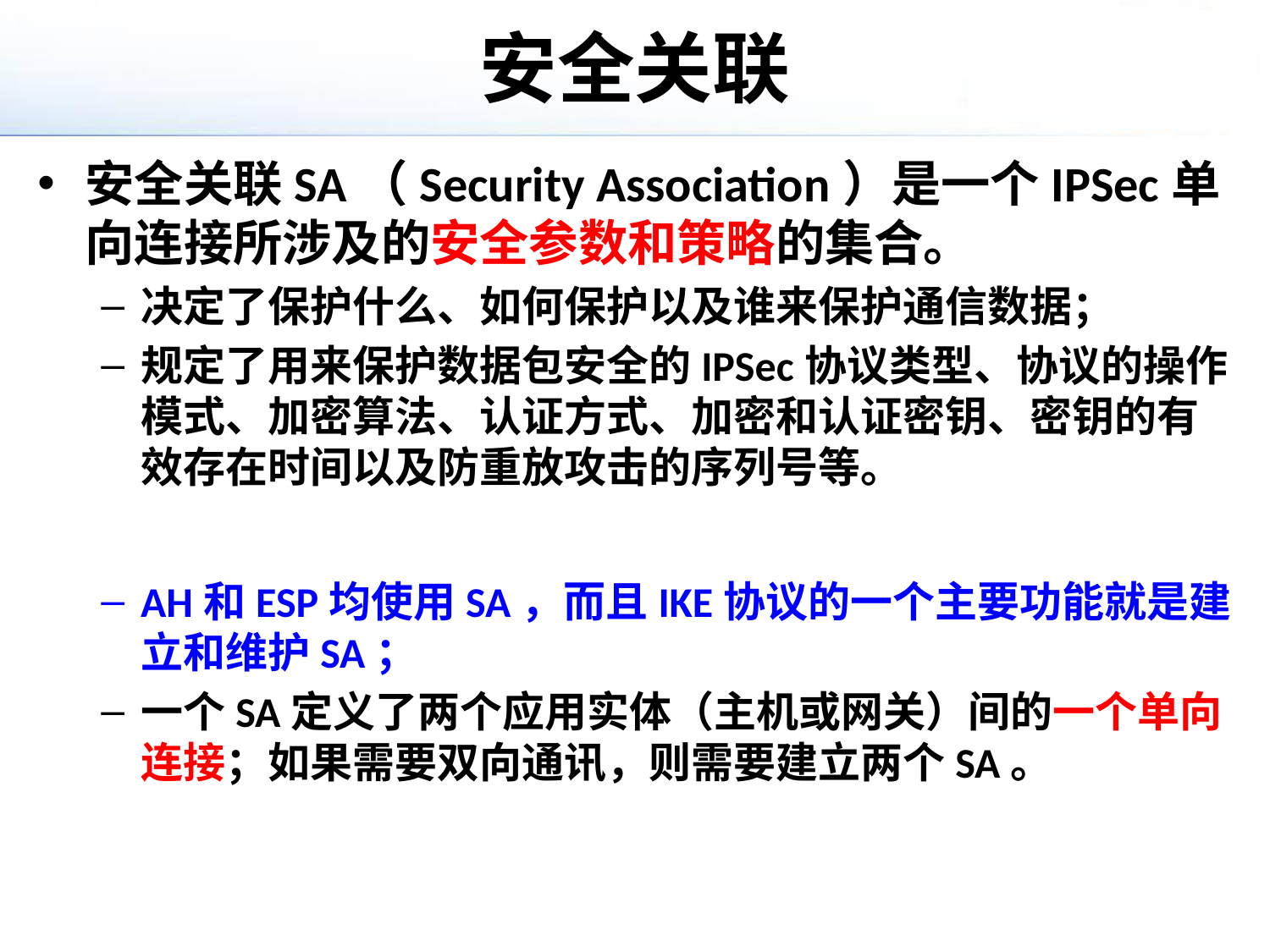

# 安全关联
安全关联SA（Security Association）是一个IPSec单向连接所涉及的安全参数和策略的集合。
决定了保护什么、如何保护以及谁来保护通信数据；
规定了用来保护数据包安全的IPSec协议类型、协议的操作模式、加密算法、认证方式、加密和认证密钥、密钥的有效存在时间以及防重放攻击的序列号等。

AH和ESP均使用SA，而且IKE协议的一个主要功能就是建立和维护SA；
一个SA定义了两个应用实体（主机或网关）间的一个单向连接；如果需要双向通讯，则需要建立两个SA。